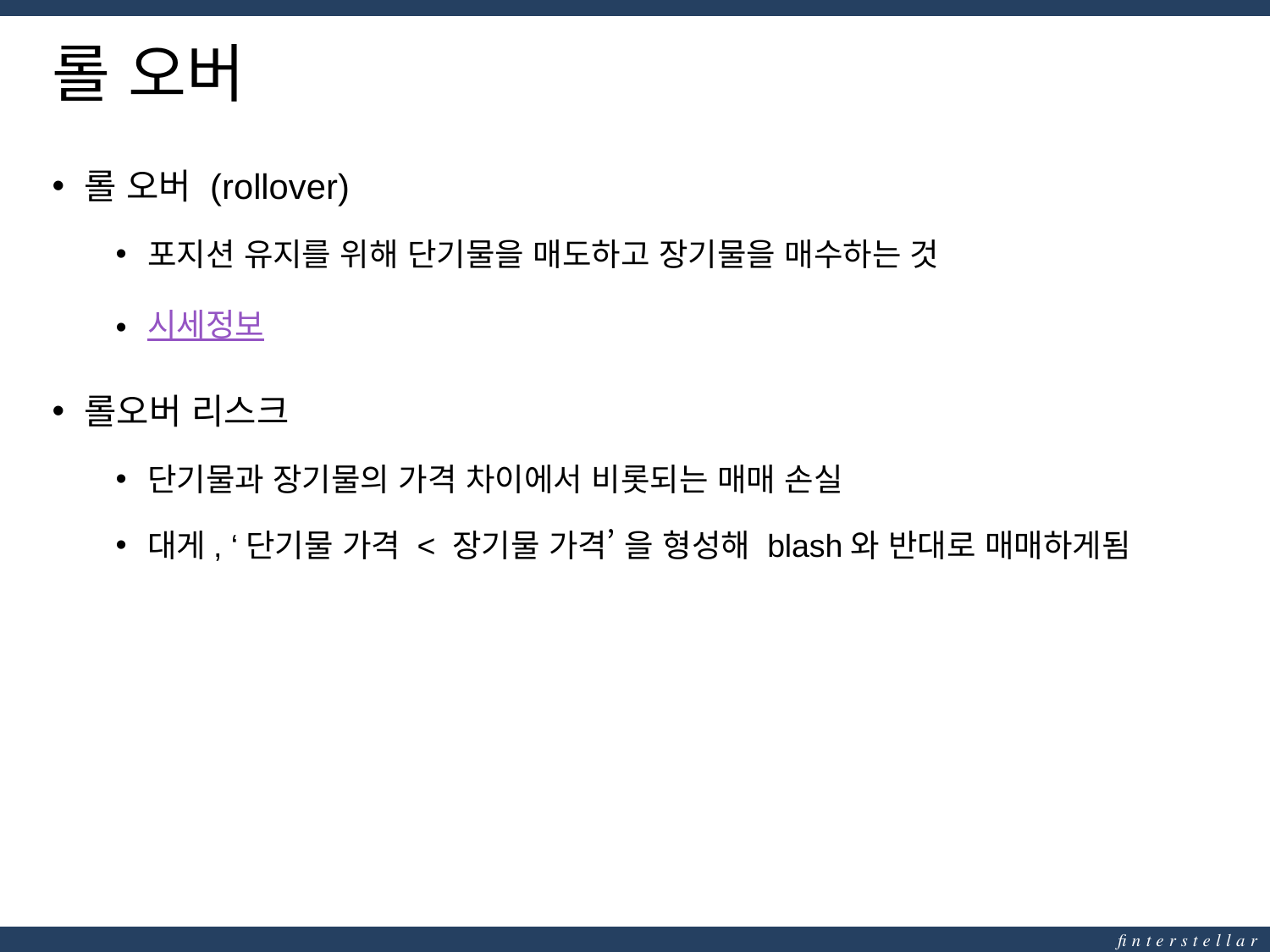

# 롤 오버
롤 오버 (rollover)
포지션 유지를 위해 단기물을 매도하고 장기물을 매수하는 것
시세정보
롤오버 리스크
단기물과 장기물의 가격 차이에서 비롯되는 매매 손실
대게, ‘단기물 가격 < 장기물 가격’ 을 형성해 blash와 반대로 매매하게됨